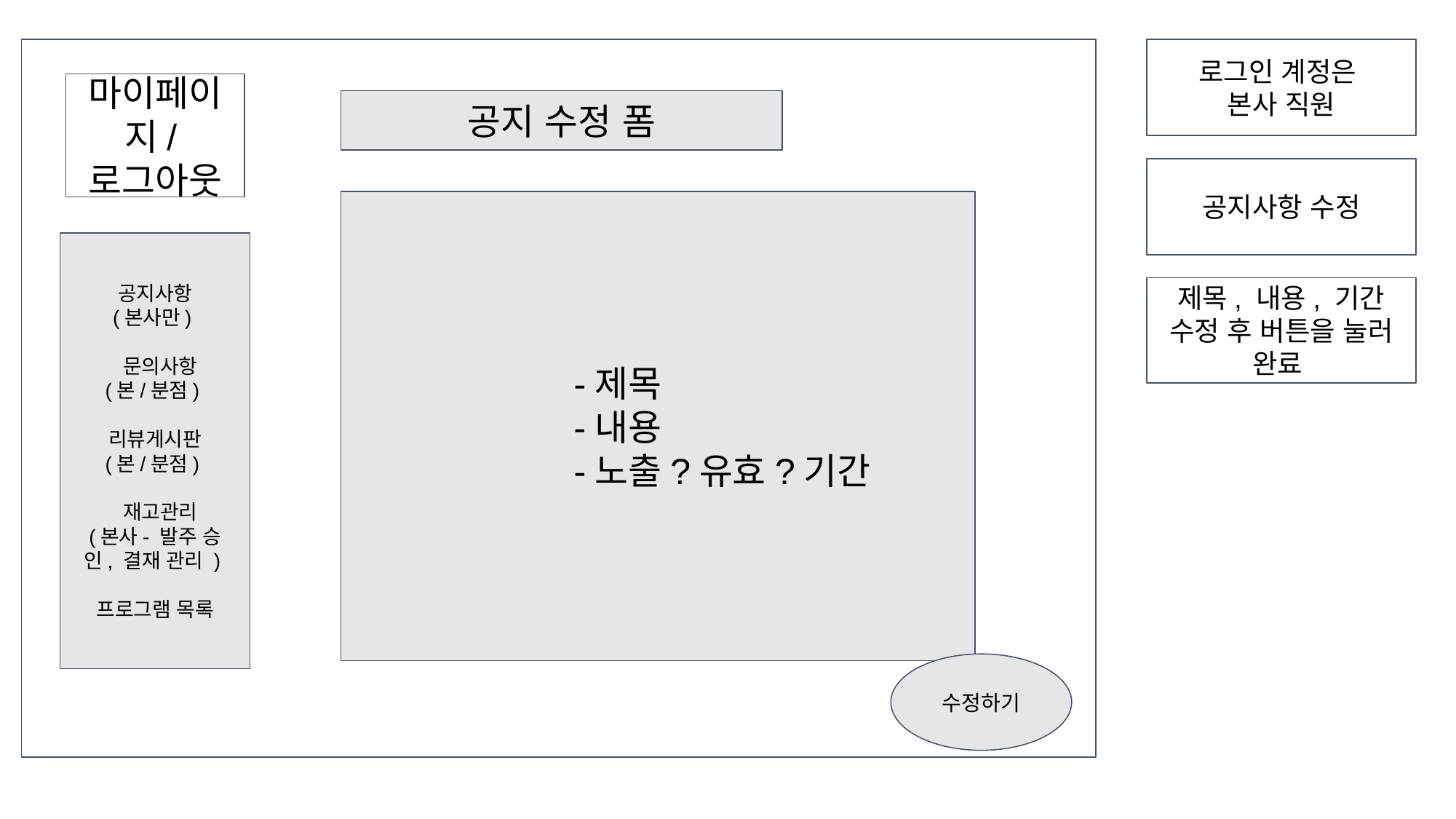

로그인 계정은
본사 직원
마이페이지/로그아웃
공지 수정 폼
공지사항 수정
-제목
-내용
-노출?유효?기간
공지사항
(본사만)

 문의사항
(본/분점)

리뷰게시판
(본/분점)

 재고관리
(본사- 발주 승인, 결재 관리 )

프로그램 목록
제목, 내용, 기간
수정 후 버튼을 눌러 완료
수정하기